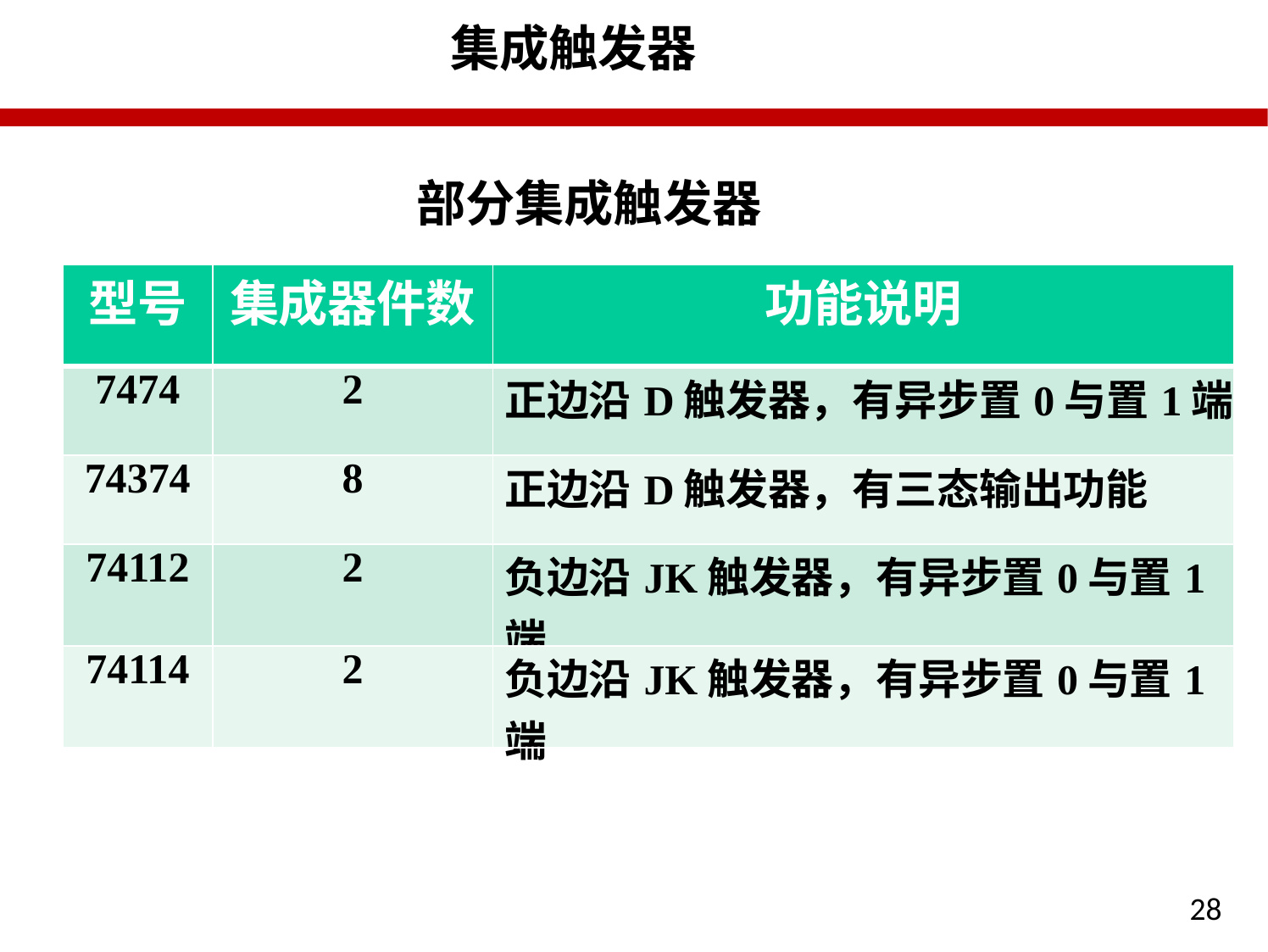

# 集成触发器
部分集成触发器
| 型号 | 集成器件数 | 功能说明 |
| --- | --- | --- |
| 7474 | 2 | 正边沿D触发器，有异步置0与置1端 |
| 74374 | 8 | 正边沿D触发器，有三态输出功能 |
| 74112 | 2 | 负边沿JK触发器，有异步置0与置1端 |
| 74114 | 2 | 负边沿JK触发器，有异步置0与置1端 |
28